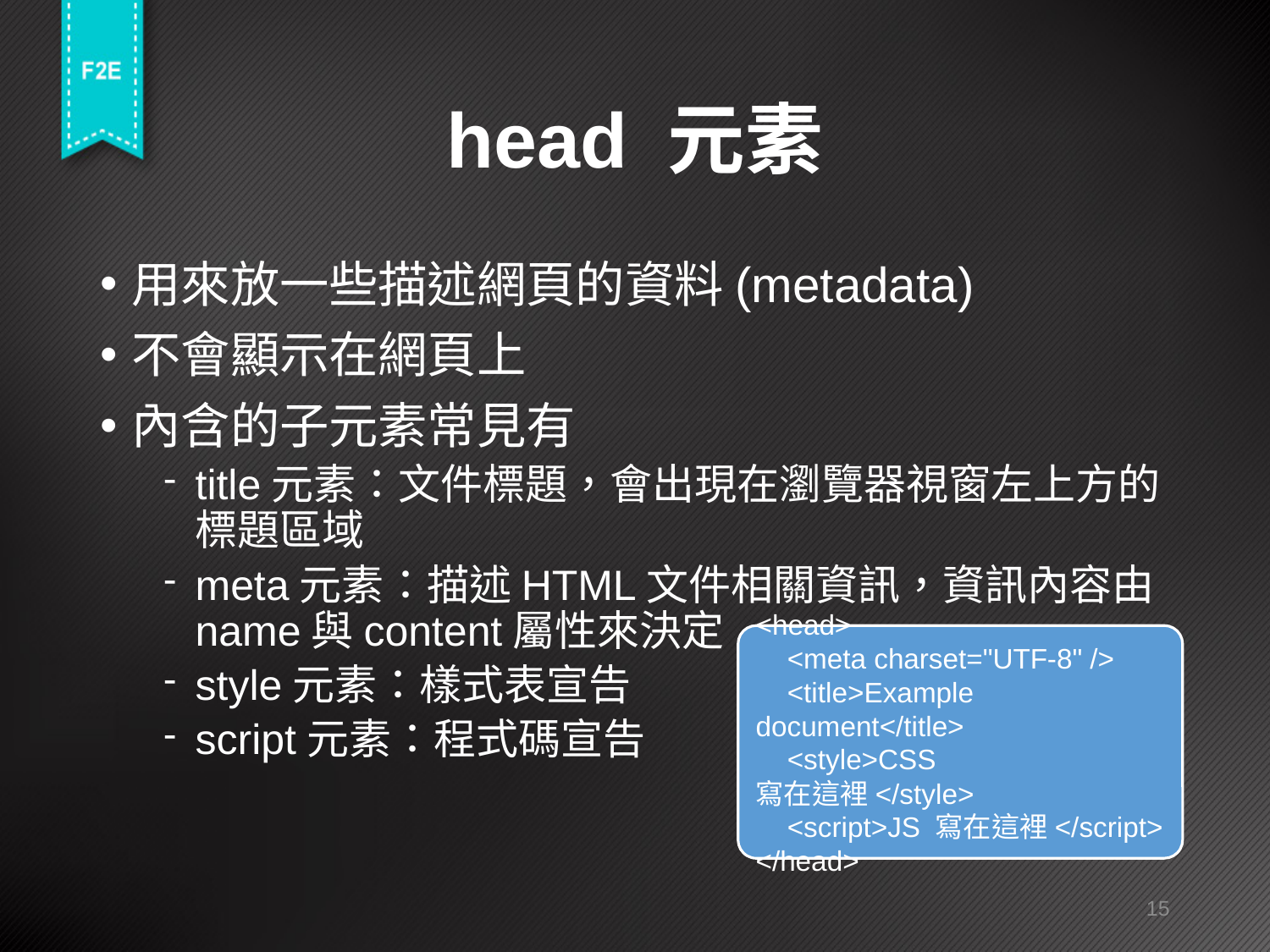

# head 元素
用來放一些描述網頁的資料(metadata)
不會顯示在網頁上
內含的子元素常見有
title元素：文件標題，會出現在瀏覽器視窗左上方的標題區域
meta元素：描述HTML文件相關資訊，資訊內容由name與content屬性來決定
style元素：樣式表宣告
script元素：程式碼宣告

<head>
    <meta charset="UTF-8" />
    <title>Example document</title>
    <style>CSS 寫在這裡</style>
    <script>JS 寫在這裡</script>
</head>
15